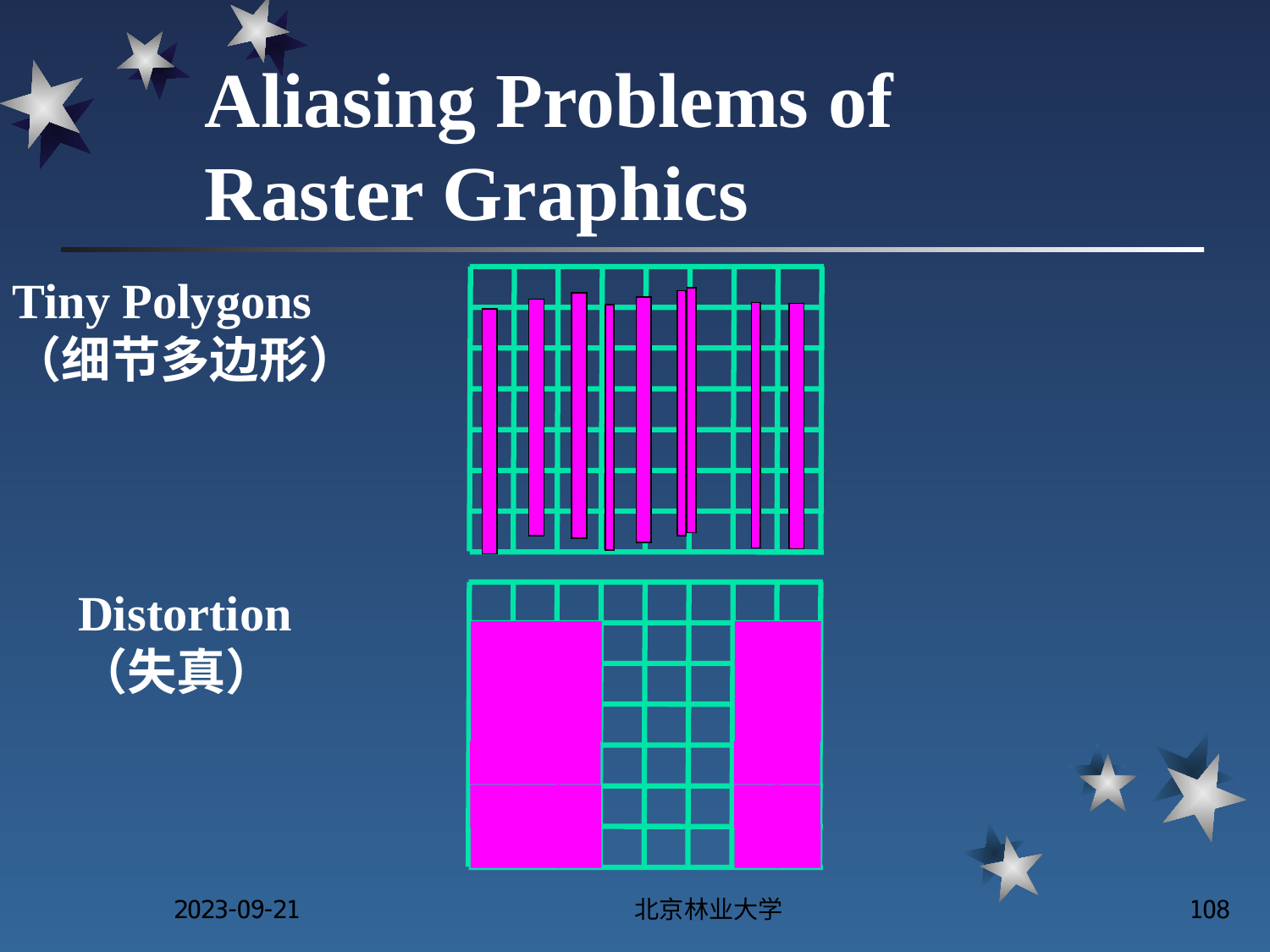

# Aliasing Problems of Raster Graphics
Tiny Polygons
（细节多边形）

Distortion
（失真）

2023-09-21
北京林业大学
108